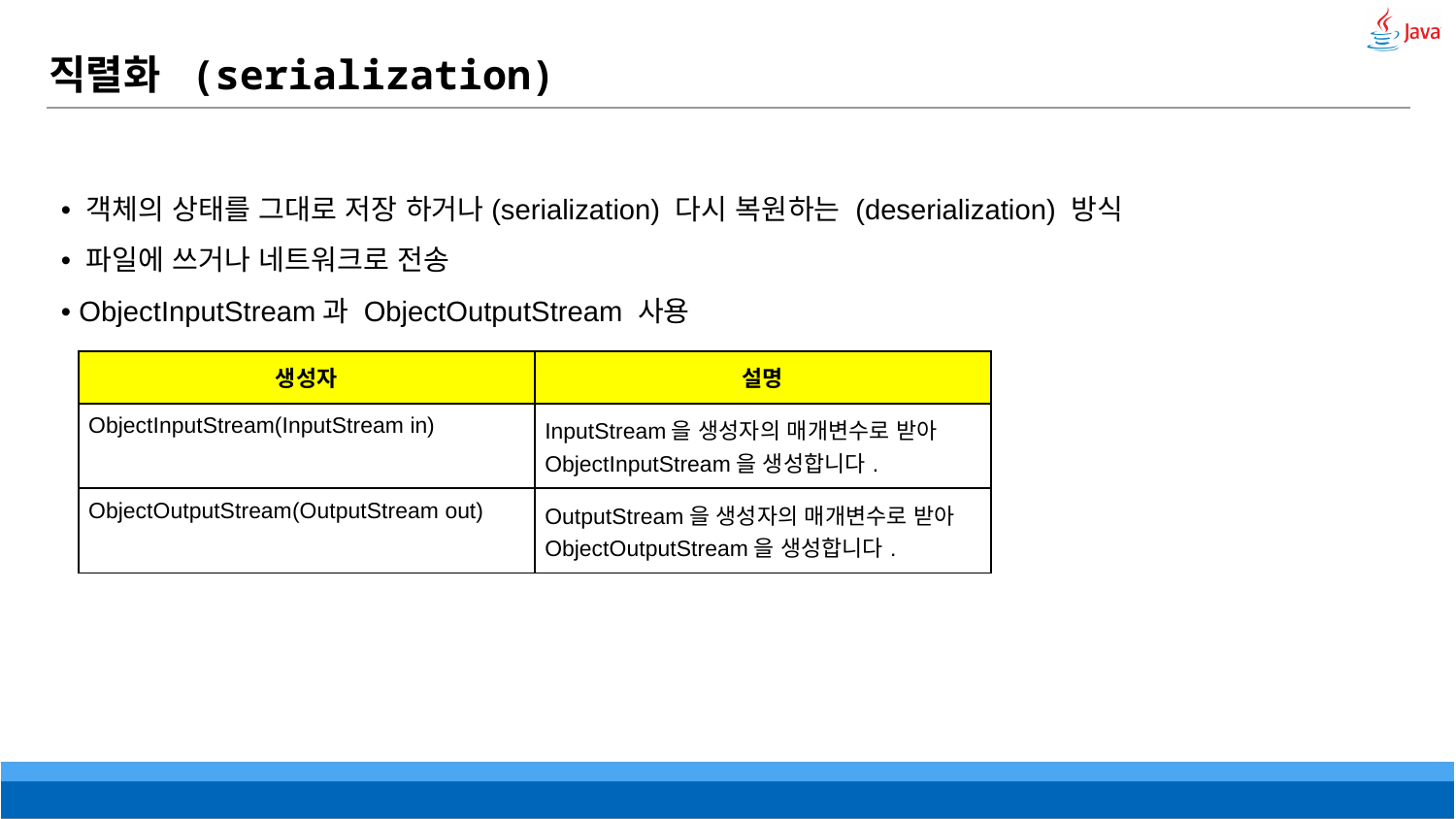

# 직렬화 (serialization)
• 객체의 상태를 그대로 저장 하거나(serialization) 다시 복원하는 (deserialization) 방식
• 파일에 쓰거나 네트워크로 전송
• ObjectInputStream과 ObjectOutputStream 사용
| 생성자 | 설명 |
| --- | --- |
| ObjectInputStream(InputStream in) | InputStream을 생성자의 매개변수로 받아 ObjectInputStream을 생성합니다. |
| ObjectOutputStream(OutputStream out) | OutputStream을 생성자의 매개변수로 받아 ObjectOutputStream을 생성합니다. |